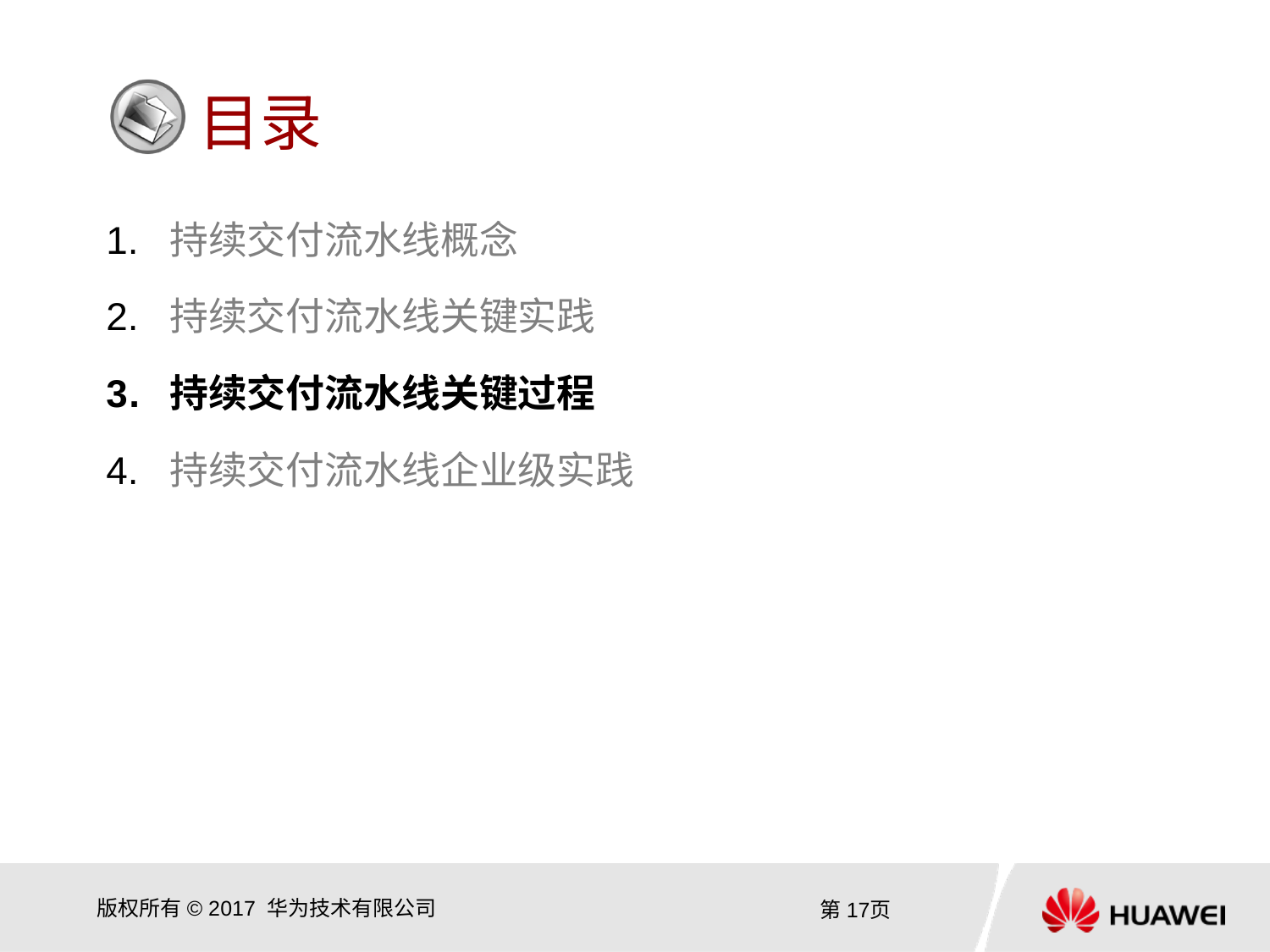

持续交付流水线概念
持续交付流水线关键实践
持续交付流水线关键过程
持续交付流水线企业级实践